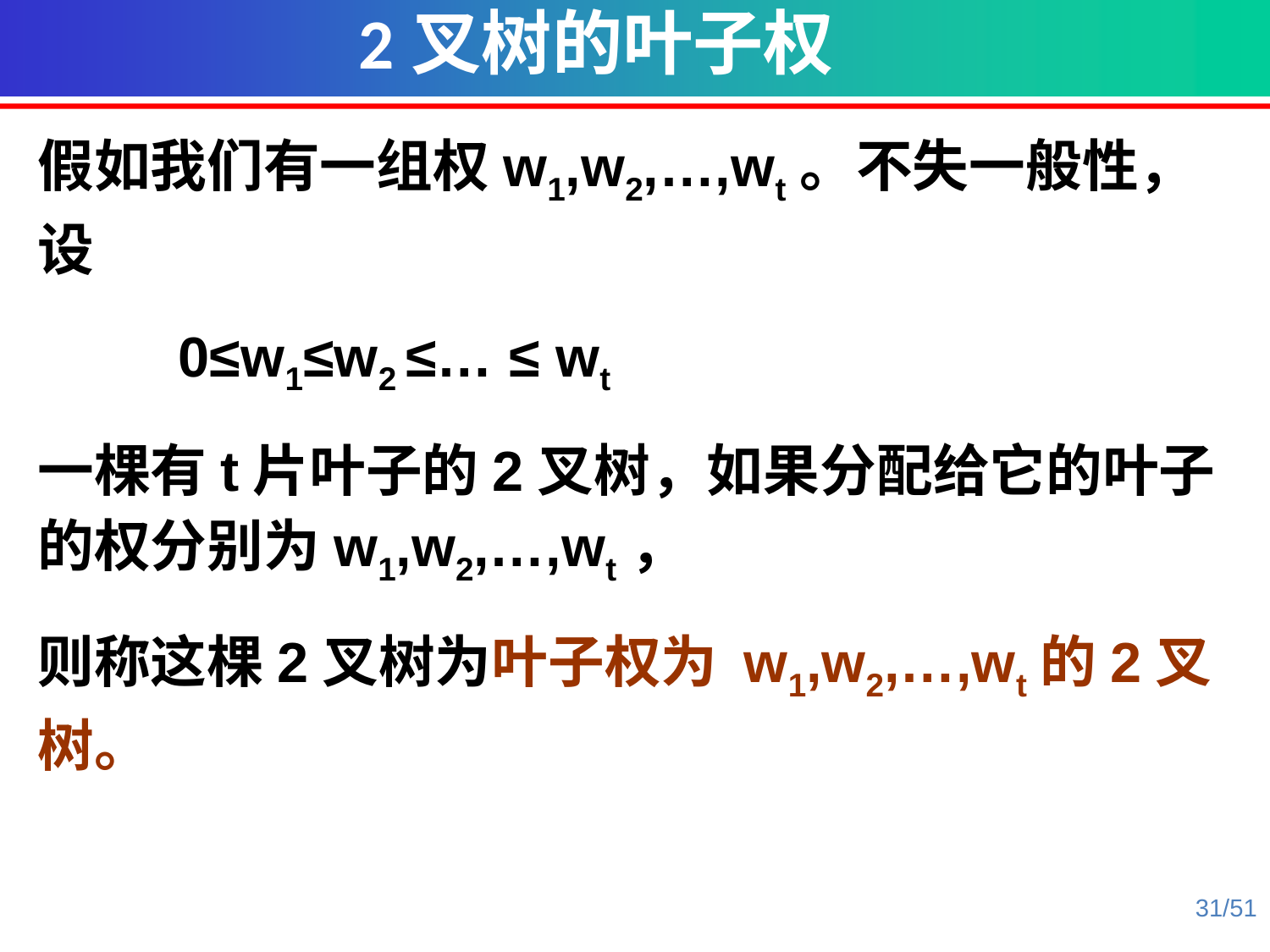

2叉树的叶子权
假如我们有一组权w1,w2,…,wt。不失一般性，设
         0≤w1≤w2 ≤… ≤ wt
一棵有t片叶子的2叉树，如果分配给它的叶子的权分别为w1,w2,…,wt，
则称这棵2叉树为叶子权为 w1,w2,…,wt的2叉树。
31/51